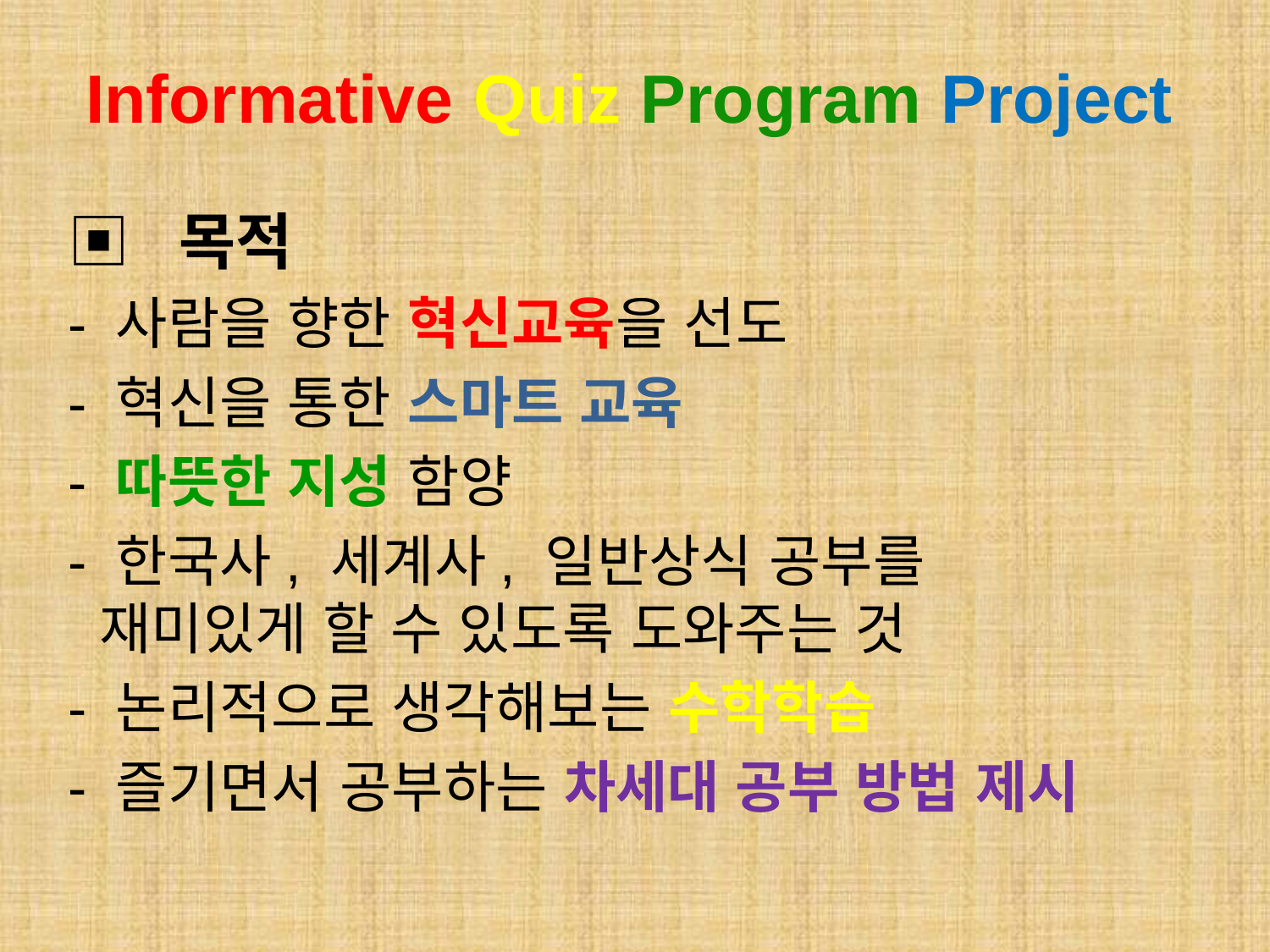

# Informative Quiz Program Project
▣  목적
- 사람을 향한 혁신교육을 선도
- 혁신을 통한 스마트 교육
- 따뜻한 지성 함양
- 한국사, 세계사, 일반상식 공부를
  재미있게 할 수 있도록 도와주는 것
- 논리적으로 생각해보는 수학학습
- 즐기면서 공부하는 차세대 공부 방법 제시